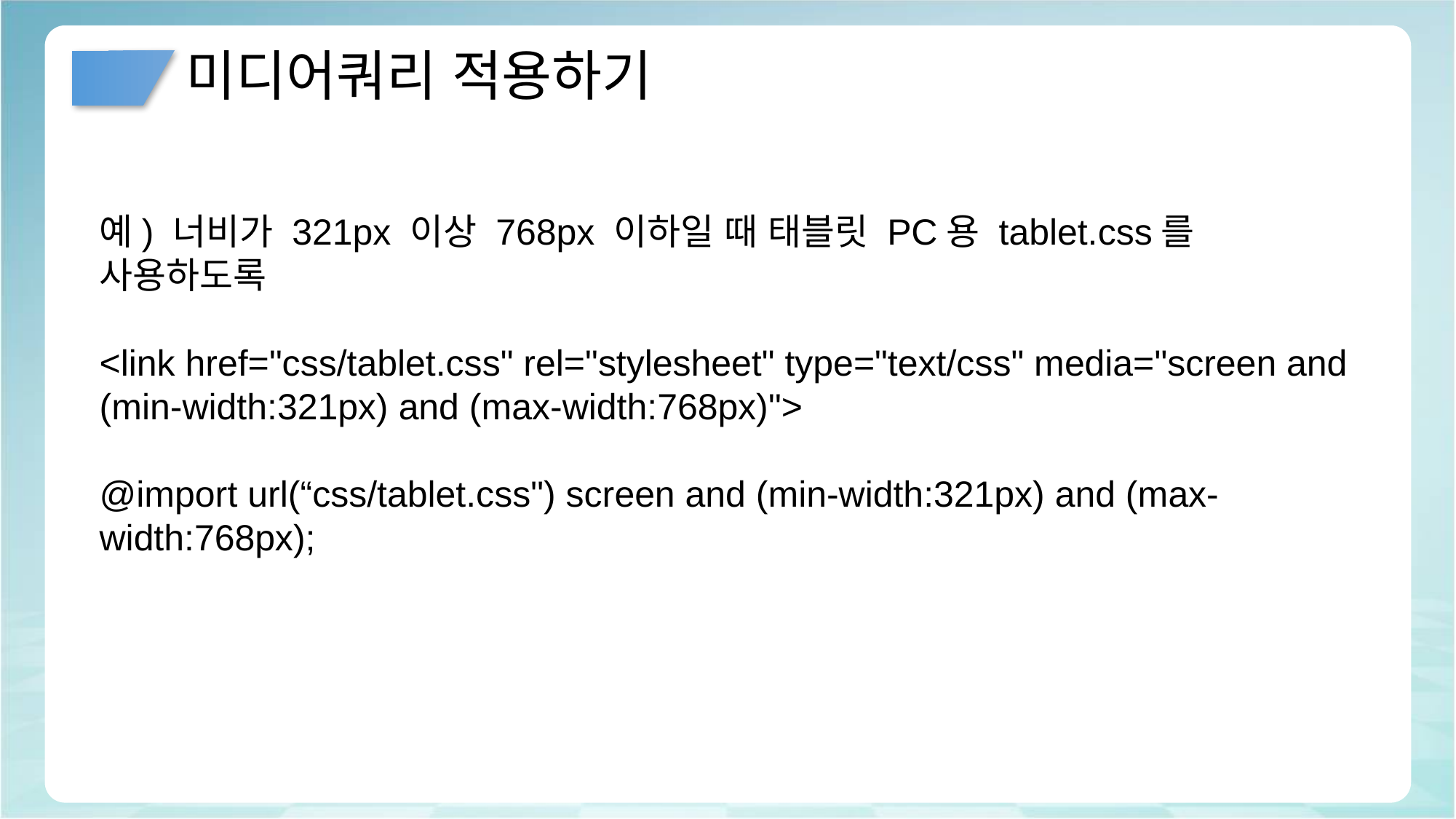

# 미디어쿼리 적용하기
예) 너비가 321px 이상 768px 이하일 때 태블릿 PC용 tablet.css를 사용하도록

<link href="css/tablet.css" rel="stylesheet" type="text/css" media="screen and (min-width:321px) and (max-width:768px)">

@import url(“css/tablet.css") screen and (min-width:321px) and (max-width:768px);